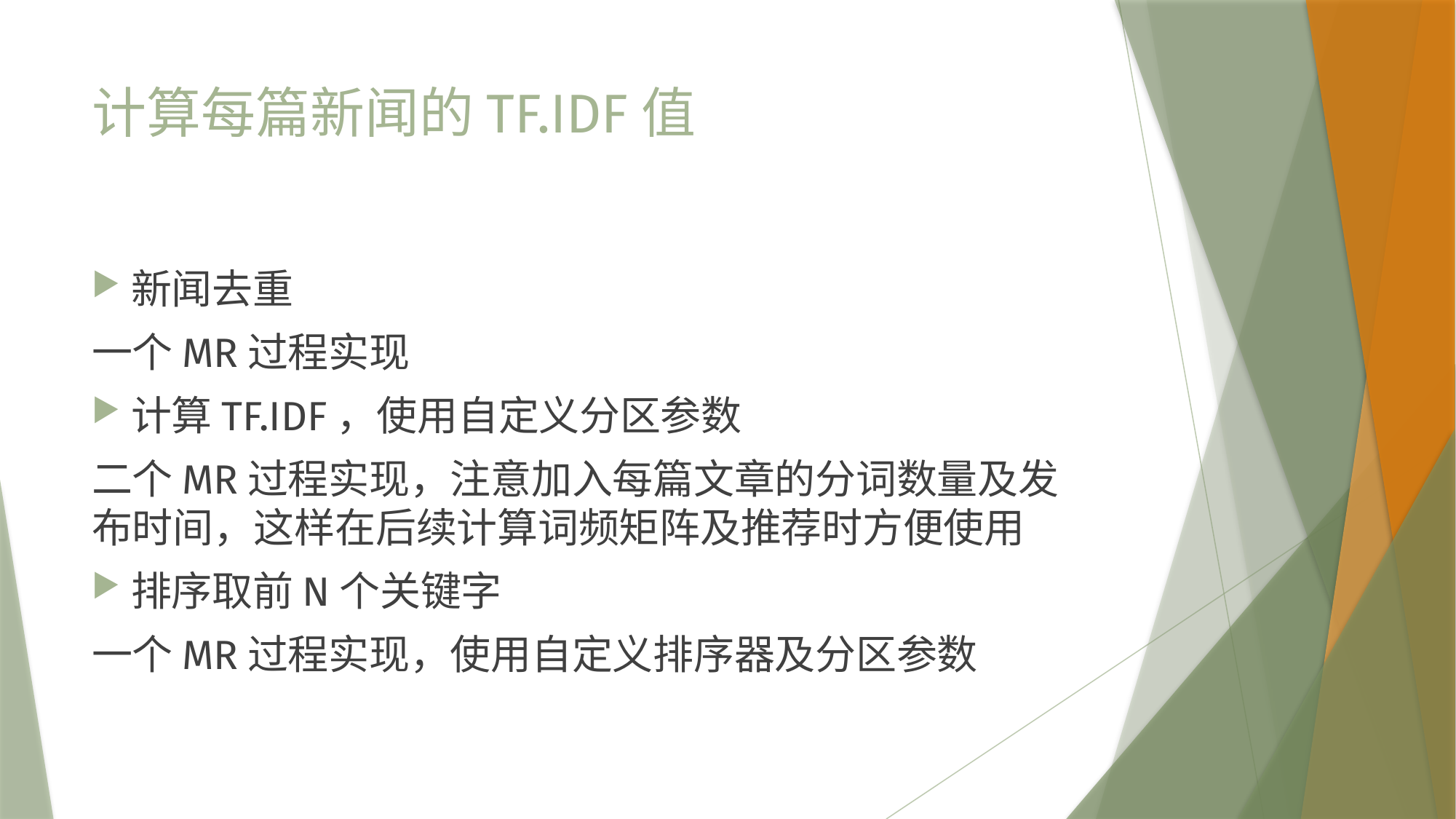

# 计算每篇新闻的TF.IDF值
新闻去重
一个MR过程实现
计算TF.IDF，使用自定义分区参数
二个MR过程实现，注意加入每篇文章的分词数量及发布时间，这样在后续计算词频矩阵及推荐时方便使用
排序取前N个关键字
一个MR过程实现，使用自定义排序器及分区参数